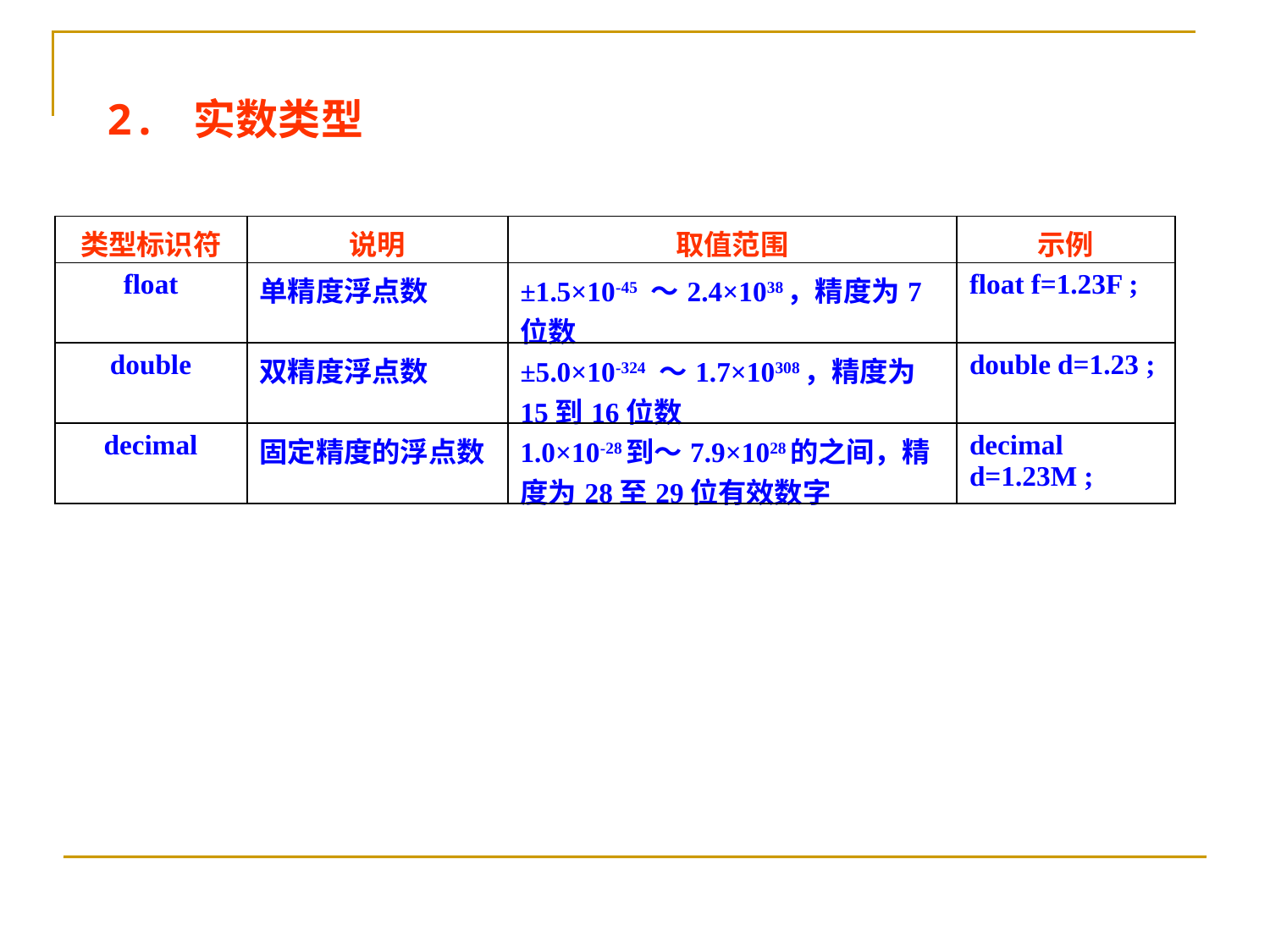

2. 实数类型
| 类型标识符 | 说明 | 取值范围 | 示例 |
| --- | --- | --- | --- |
| float | 单精度浮点数 | ±1.5×10-45 ～2.4×1038，精度为7位数 | float f=1.23F ; |
| double | 双精度浮点数 | ±5.0×10-324 ～1.7×10308，精度为15到16位数 | double d=1.23 ; |
| decimal | 固定精度的浮点数 | 1.0×10-28到～7.9×1028的之间，精度为28至29位有效数字 | decimal d=1.23M ; |